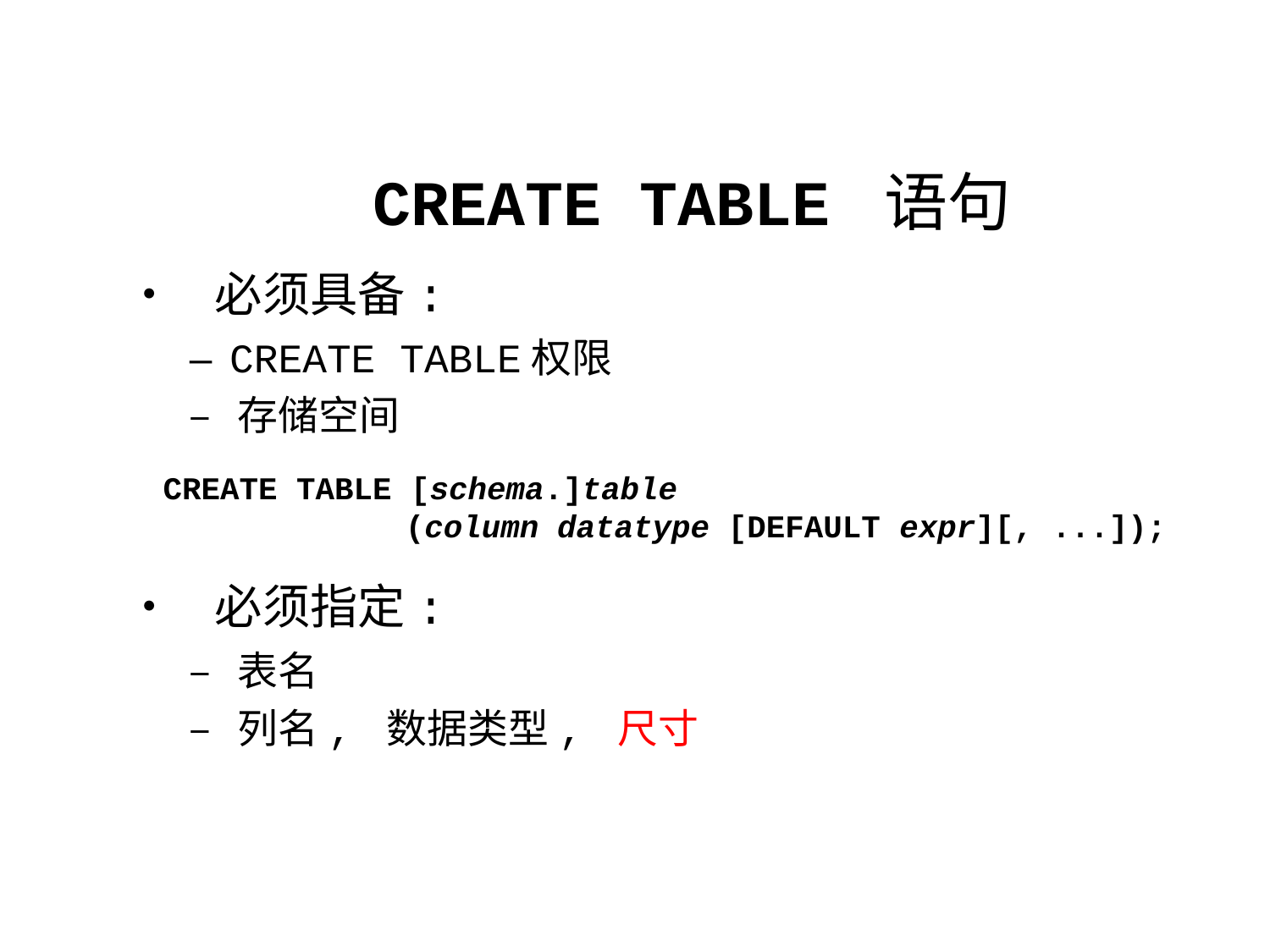

CREATE TABLE 语句
• 必须具备:
– CREATE TABLE权限
– 存储空间
CREATE TABLE [schema.]table
(column datatype [DEFAULT expr][, ...]);
• 必须指定:
– 表名
– 列名, 数据类型, 尺寸